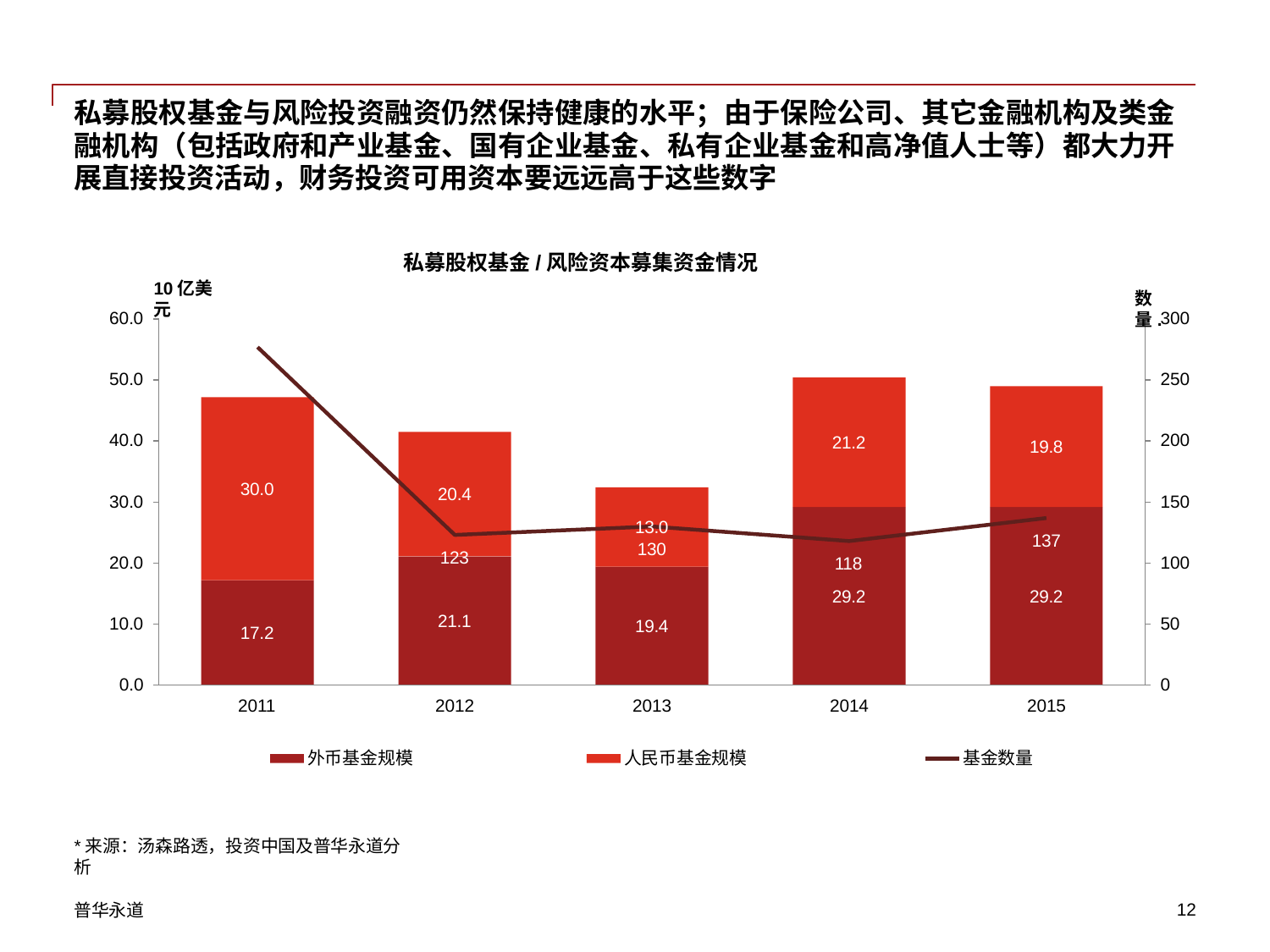

私募股权基金与风险投资融资仍然保持健康的水平；由于保险公司、其它金融机构及类金  融机构（包括政府和产业基金、国有企业基金、私有企业基金和高净值人士等）都大力开  展直接投资活动，财务投资可用资本要远远高于这些数字

私募股权基金/风险资本募集资金情况
10亿美元
数量.
60.0
300

50.0
250

40.0
200
21.2

19.8

30.0
20.4

30.0
150

13.0
130
137
123
20.0
100
118
29.2

29.2
21.1
10.0
50
19.4
17.2

0.0
0

2011
2012
2013
2014
2015
外币基金规模
人民币基金规模
基金数量

*来源：汤森路透，投资中国及普华永道分析
普华永道
12